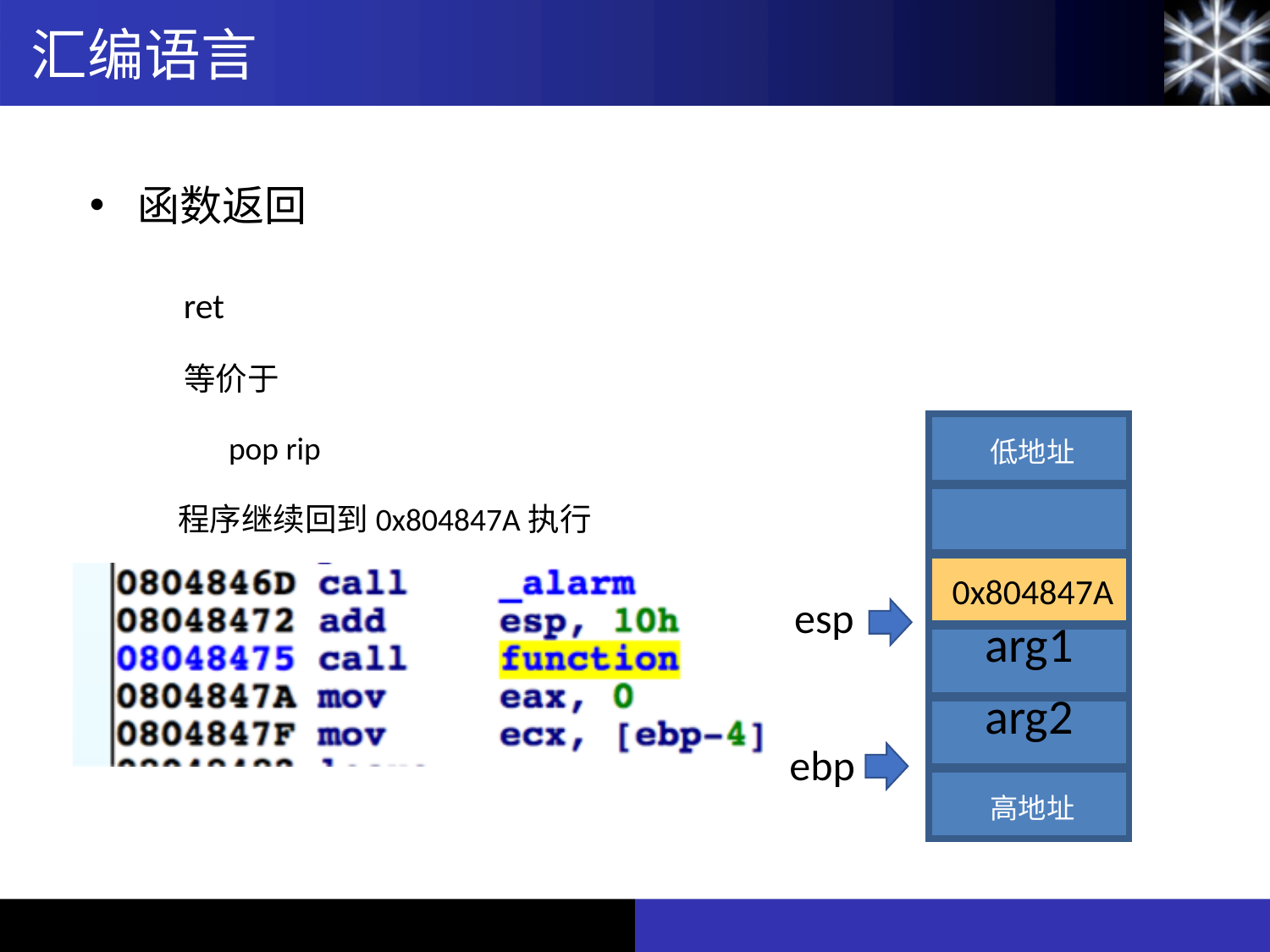

汇编语言
函数返回
ret
等价于
| 低地址 |
| --- |
|  |
| 0x804847A |
| arg1 |
| arg2 |
| 高地址 |
pop rip
程序继续回到0x804847A执行

esp

ebp